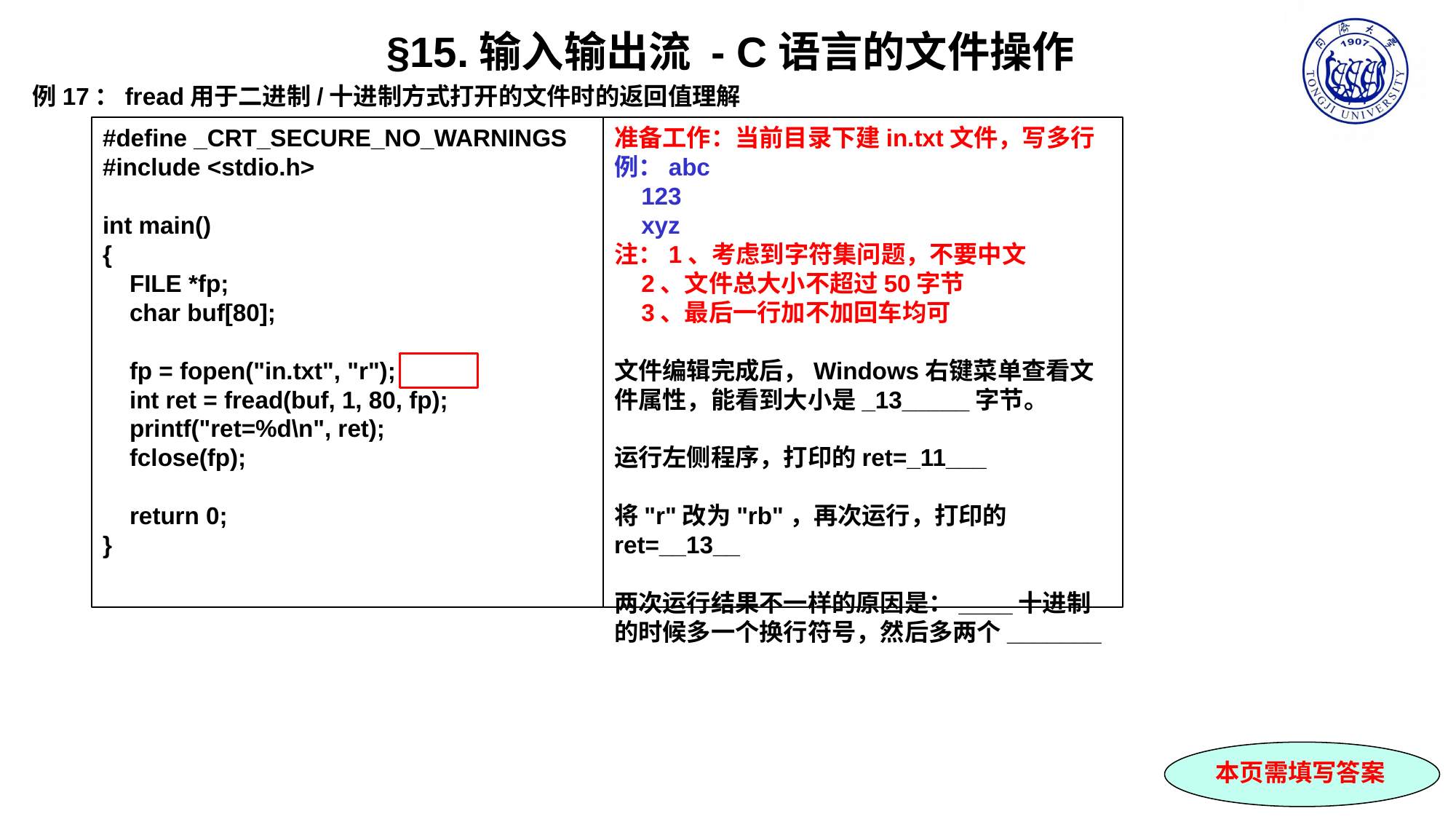

§15.输入输出流 - C语言的文件操作
例17：fread用于二进制/十进制方式打开的文件时的返回值理解
#define _CRT_SECURE_NO_WARNINGS
#include <stdio.h>

int main()
{
    FILE *fp;
    char buf[80];

    fp = fopen("in.txt", "r");
    int ret = fread(buf, 1, 80, fp);
    printf("ret=%d\n", ret);
    fclose(fp);

    return 0;
}
准备工作：当前目录下建in.txt文件，写多行
例：abc
    123
    xyz
注：1、考虑到字符集问题，不要中文
    2、文件总大小不超过50字节
    3、最后一行加不加回车均可

文件编辑完成后，Windows右键菜单查看文件属性，能看到大小是_13_____字节。

运行左侧程序，打印的ret=_11___

将"r"改为"rb"，再次运行，打印的ret=__13__

两次运行结果不一样的原因是：____十进制的时候多一个换行符号，然后多两个_______

本页需填写答案